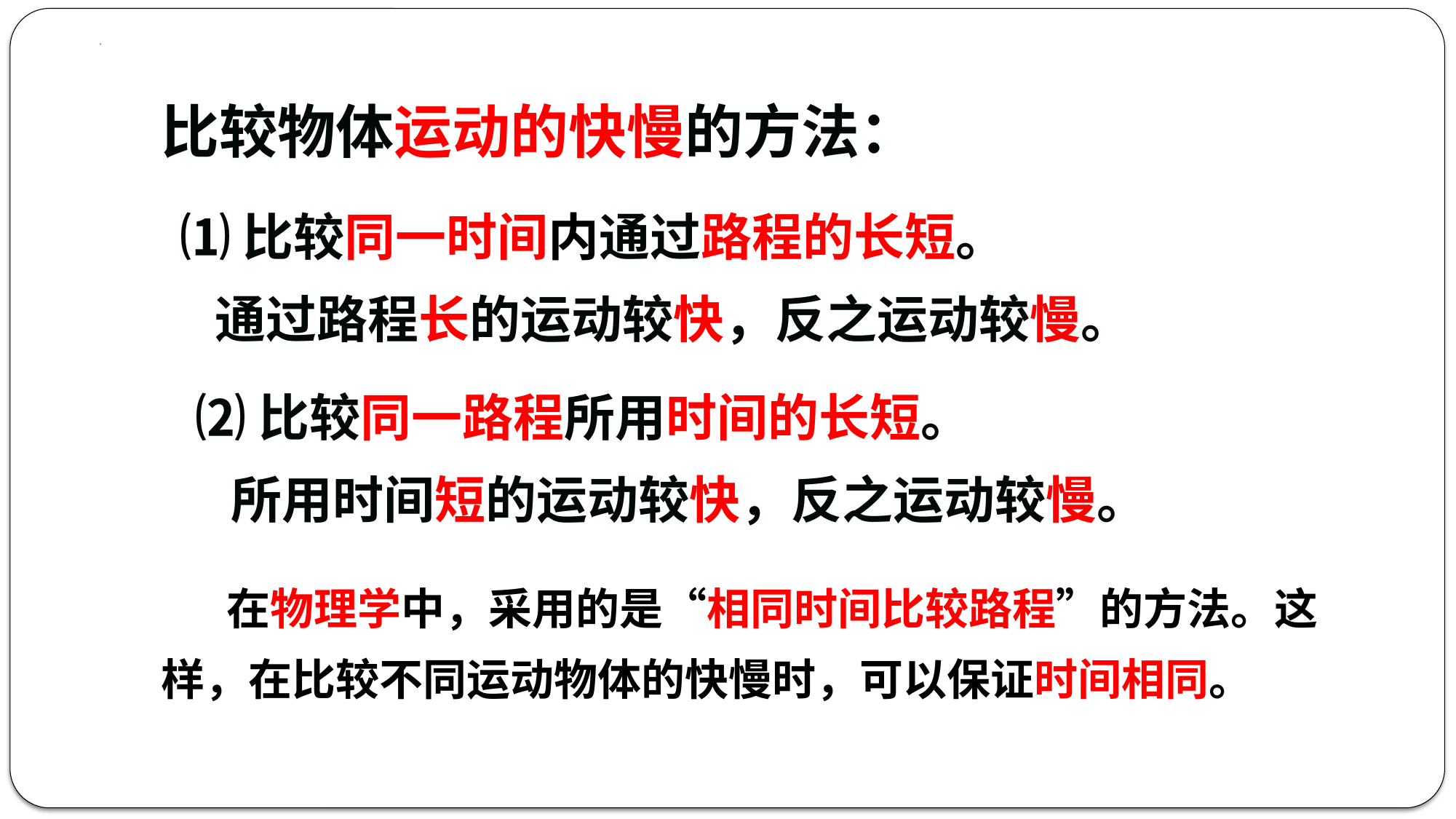

比较物体运动的快慢的方法：
⑴比较同一时间内通过路程的长短。
  通过路程长的运动较快，反之运动较慢。
⑵比较同一路程所用时间的长短。
  所用时间短的运动较快，反之运动较慢。
在物理学中，采用的是“相同时间比较路程”的方法。这样，在比较不同运动物体的快慢时，可以保证时间相同。